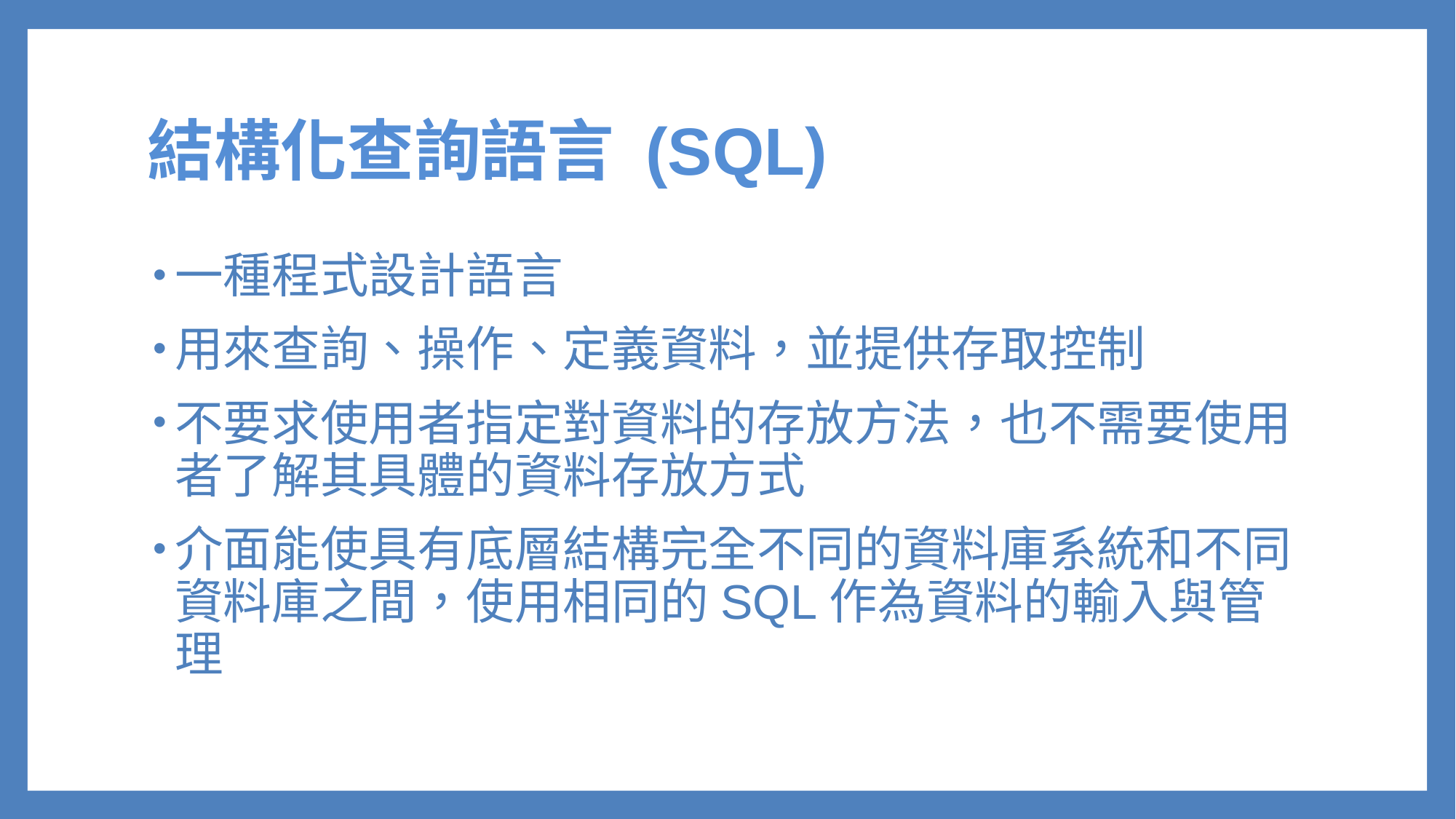

# 結構化查詢語言 (SQL)
一種程式設計語言
用來查詢、操作、定義資料，並提供存取控制
不要求使用者指定對資料的存放方法，也不需要使用者了解其具體的資料存放方式
介面能使具有底層結構完全不同的資料庫系統和不同資料庫之間，使用相同的SQL作為資料的輸入與管理